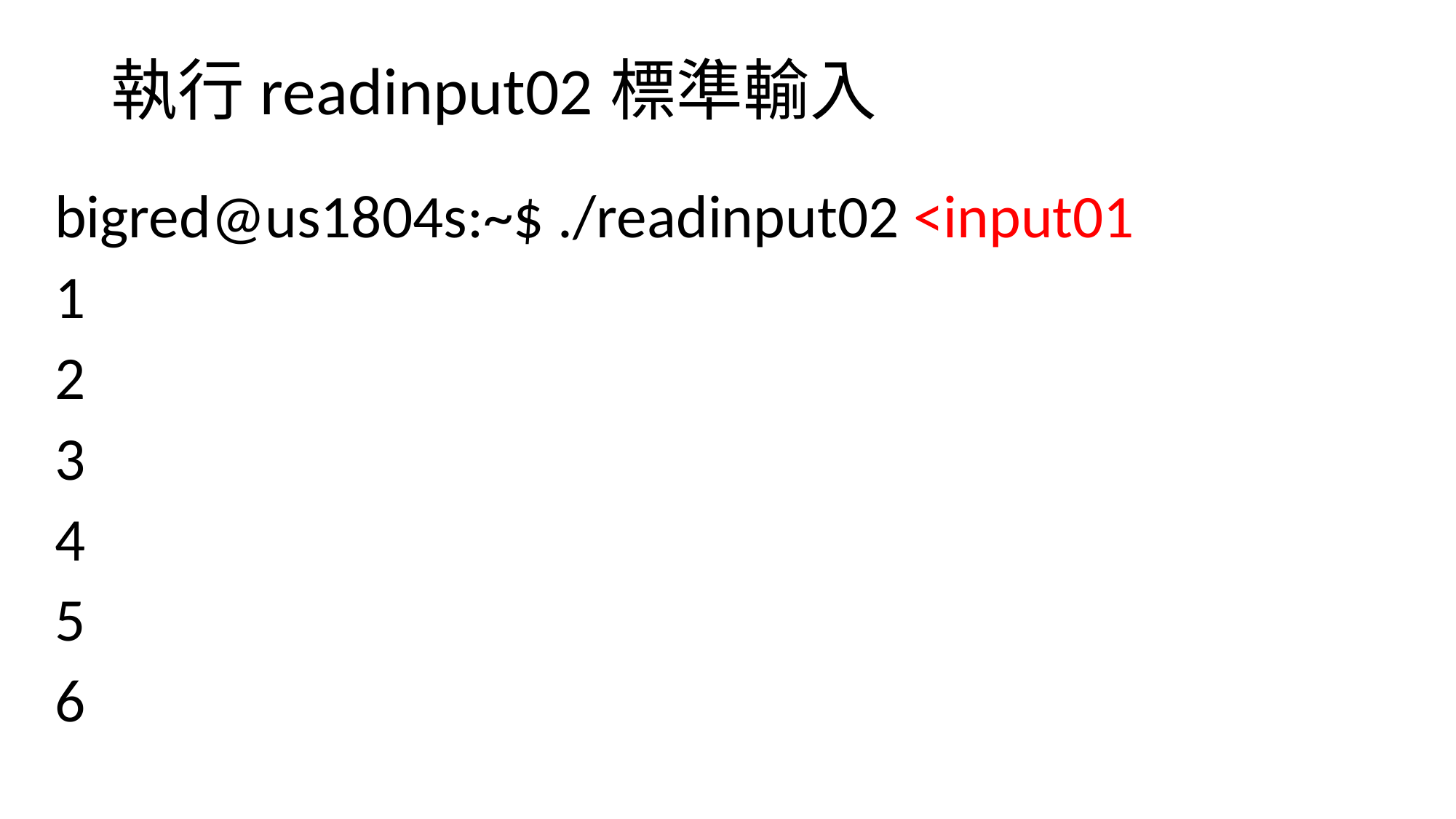

# 執行readinput02標準輸入
bigred@us1804s:~$ ./readinput02 <input01
1
2
3
4
5
6